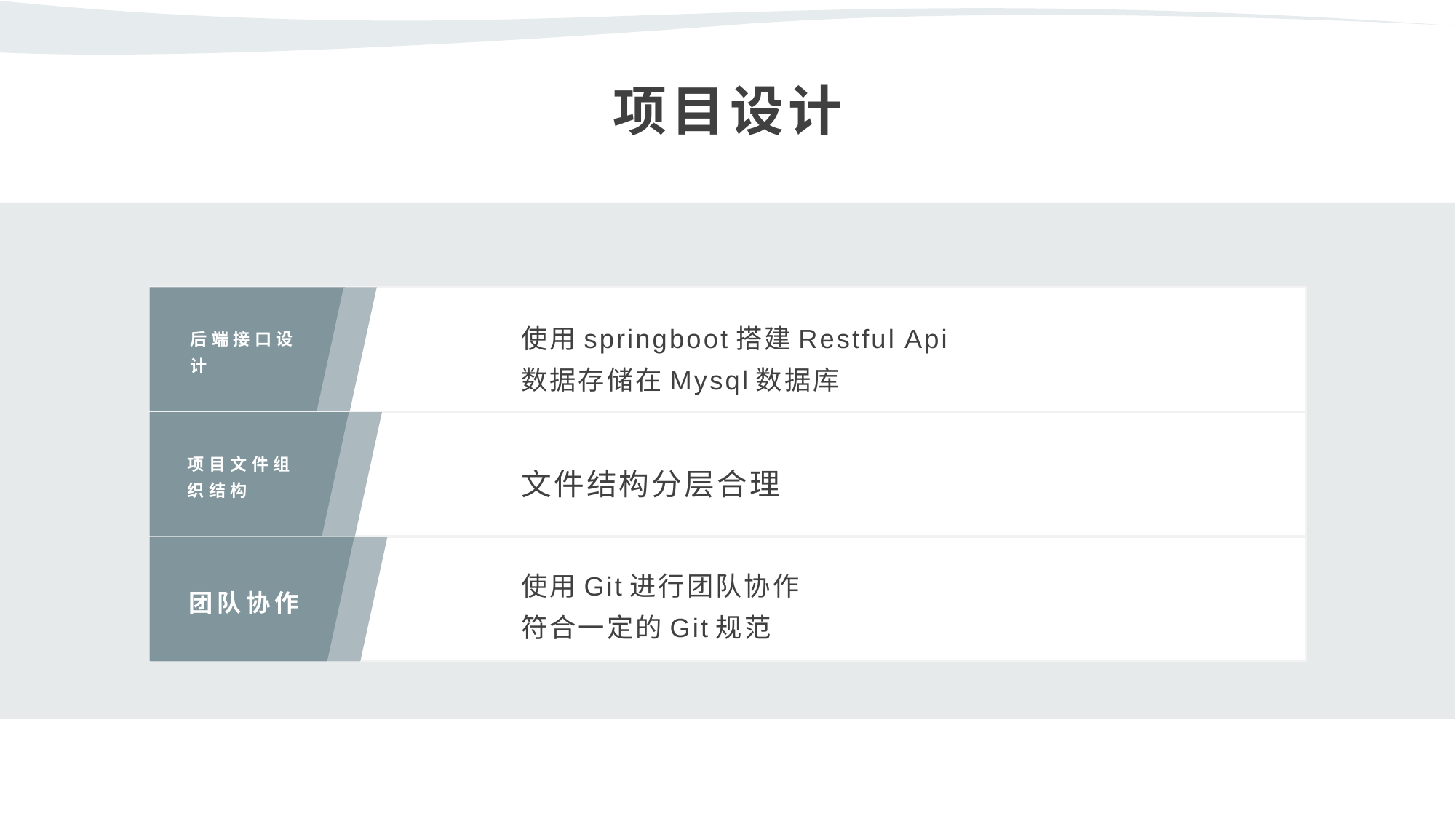

项目设计

使用springboot搭建Restful Api
数据存储在Mysql数据库
后端接口设计

文件结构分层合理
项目文件组织结构

使用Git进行团队协作
符合一定的Git规范
团队协作